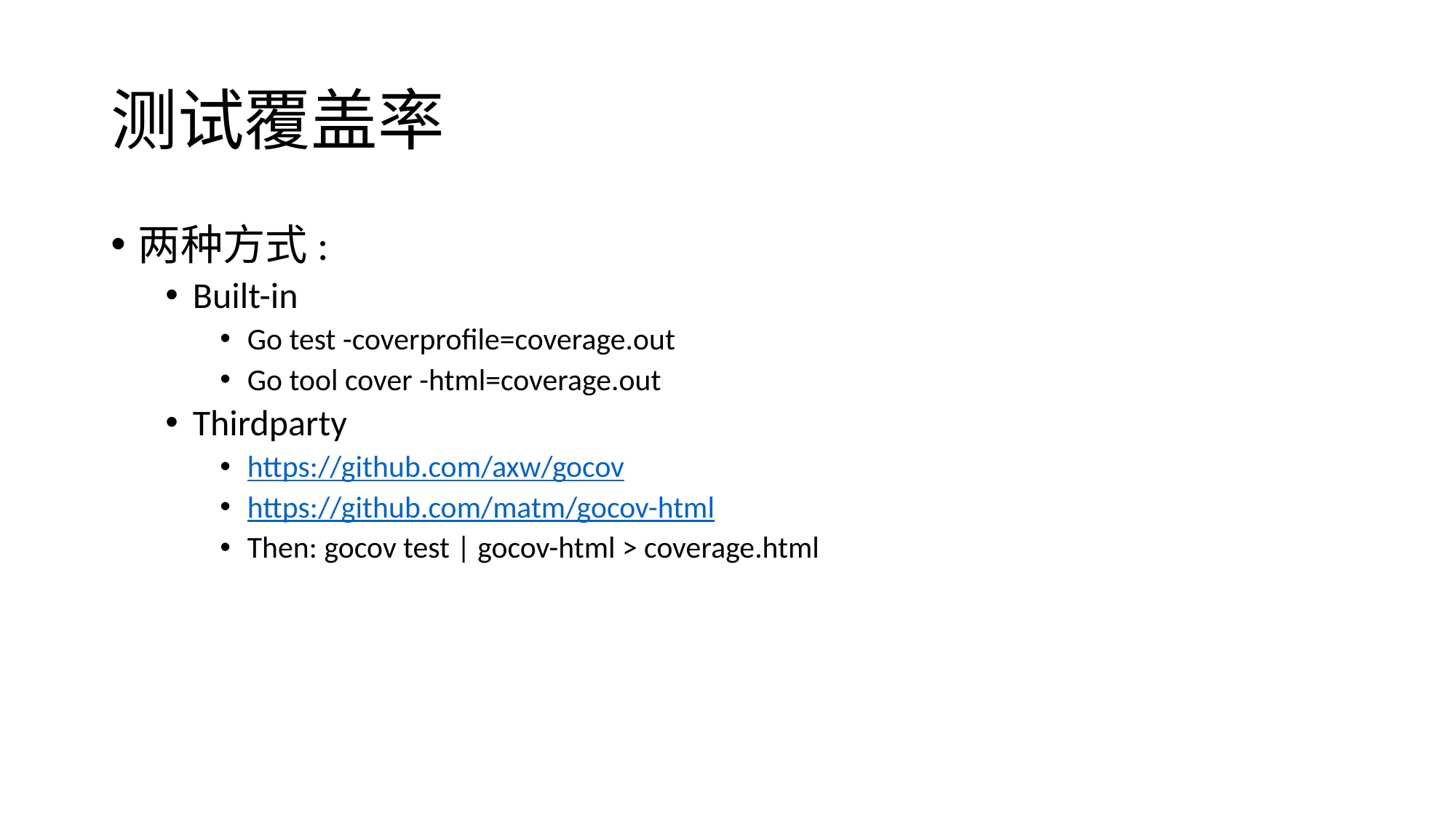

# 测试覆盖率
两种方式:
Built-in
Go test -coverprofile=coverage.out
Go tool cover -html=coverage.out
Thirdparty
https://github.com/axw/gocov
https://github.com/matm/gocov-html
Then: gocov test | gocov-html > coverage.html